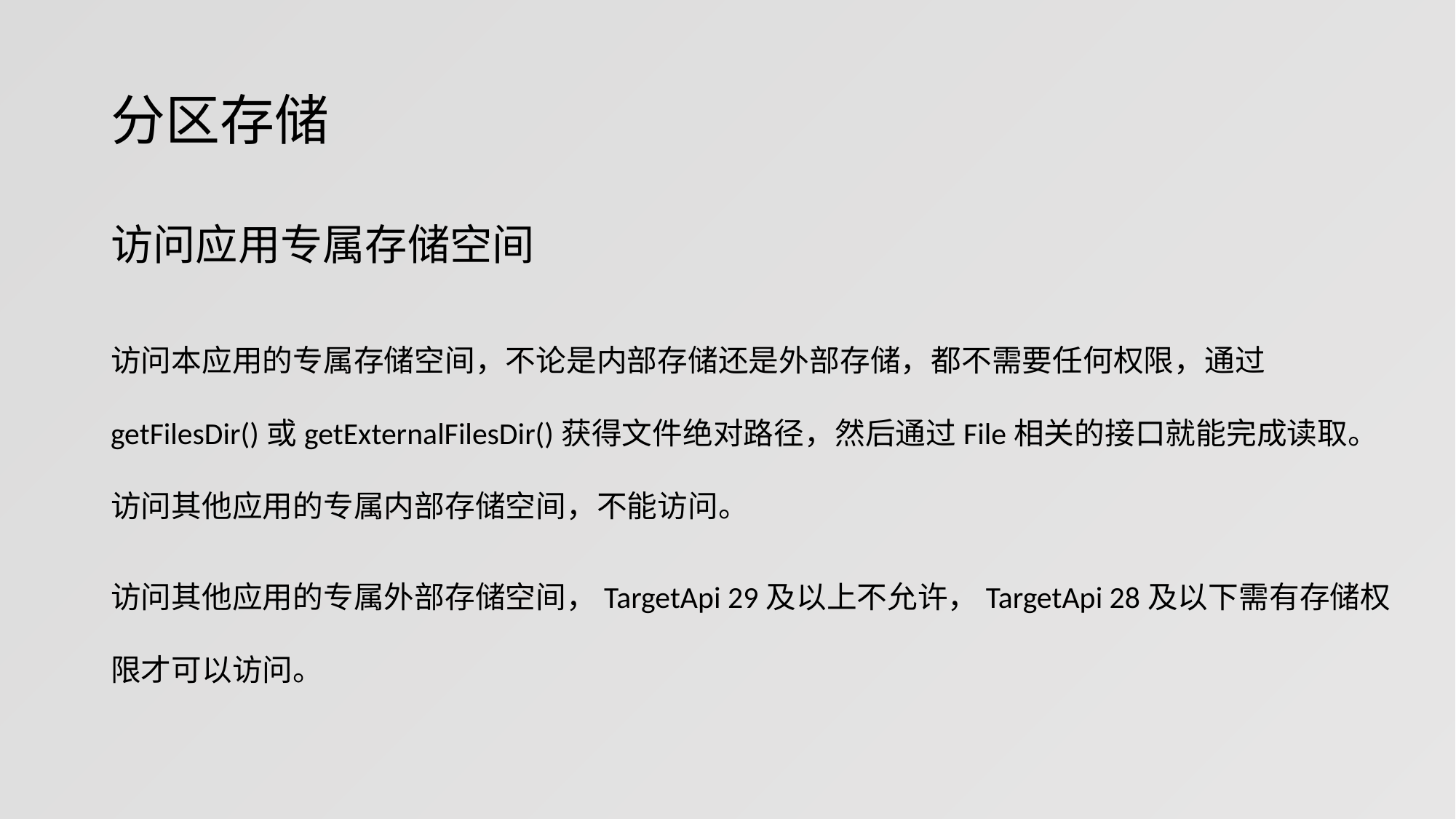

# 分区存储
访问应用专属存储空间

访问本应用的专属存储空间，不论是内部存储还是外部存储，都不需要任何权限，通过getFilesDir()或getExternalFilesDir()获得文件绝对路径，然后通过File相关的接口就能完成读取。
访问其他应用的专属内部存储空间，不能访问。
访问其他应用的专属外部存储空间，TargetApi 29及以上不允许，TargetApi 28及以下需有存储权限才可以访问。